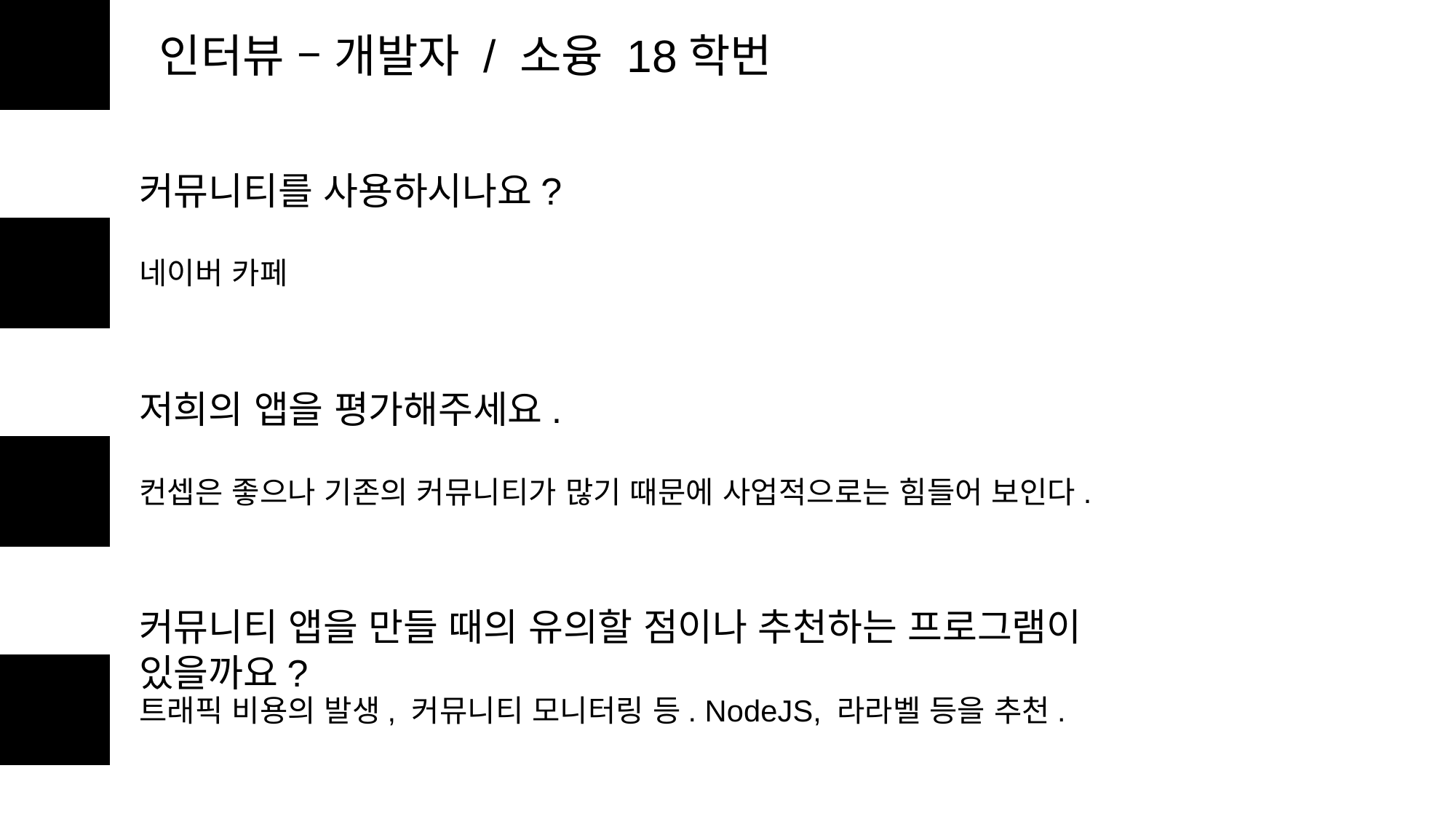

인터뷰 – 개발자 / 소융 18학번
커뮤니티를 사용하시나요?

네이버 카페
저희의 앱을 평가해주세요.

컨셉은 좋으나 기존의 커뮤니티가 많기 때문에 사업적으로는 힘들어 보인다.
커뮤니티 앱을 만들 때의 유의할 점이나 추천하는 프로그램이 있을까요?

트래픽 비용의 발생, 커뮤니티 모니터링 등. NodeJS, 라라벨 등을 추천.